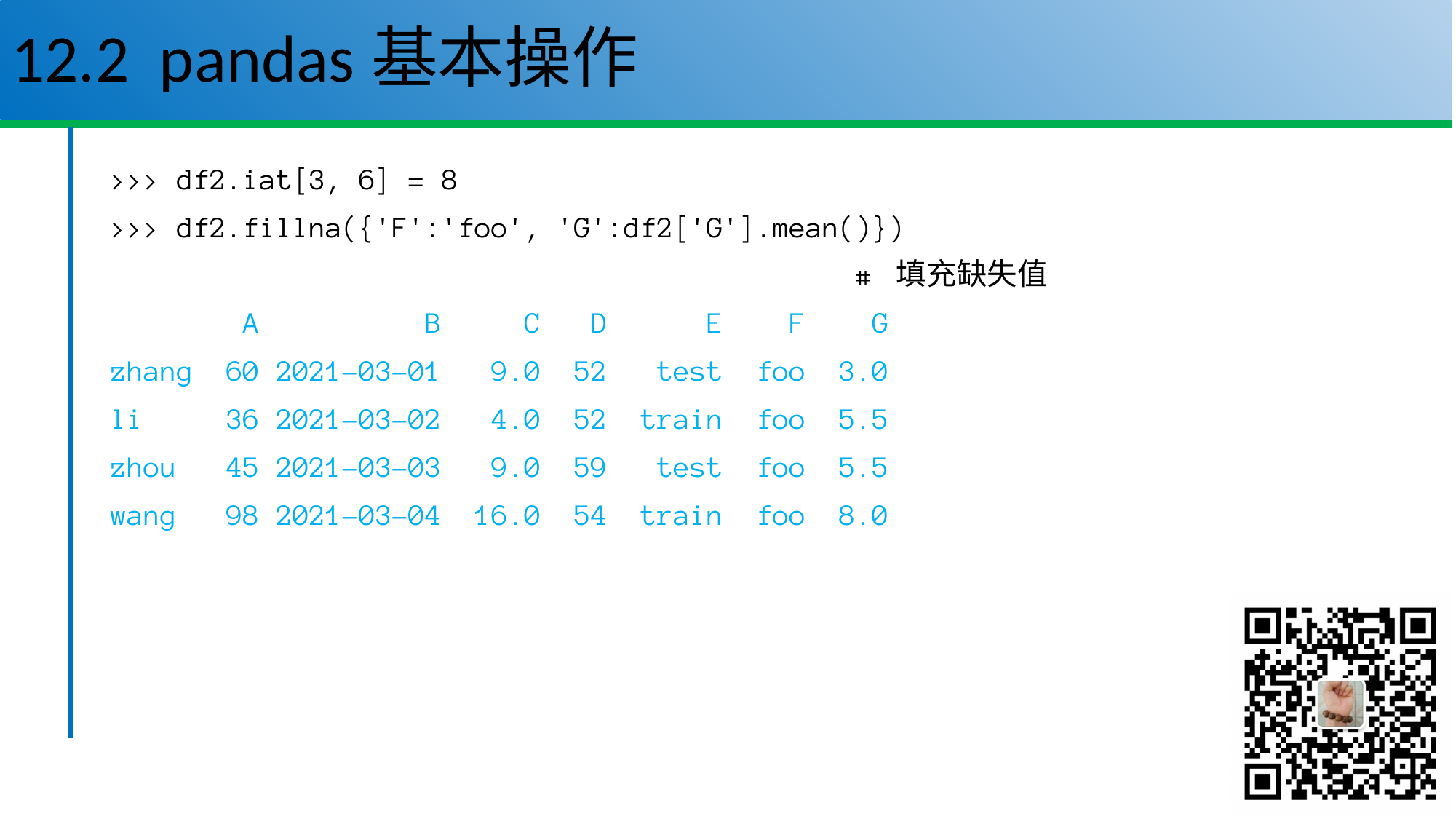

# 12.2  pandas基本操作
>>> df2.iat[3, 6] = 8
>>> df2.fillna({'F':'foo', 'G':df2['G'].mean()})
                                             # 填充缺失值
        A          B     C   D      E    F    G
zhang  60 2021-03-01   9.0  52   test  foo  3.0
li     36 2021-03-02   4.0  52  train  foo  5.5
zhou   45 2021-03-03   9.0  59   test  foo  5.5
wang   98 2021-03-04  16.0  54  train  foo  8.0
66